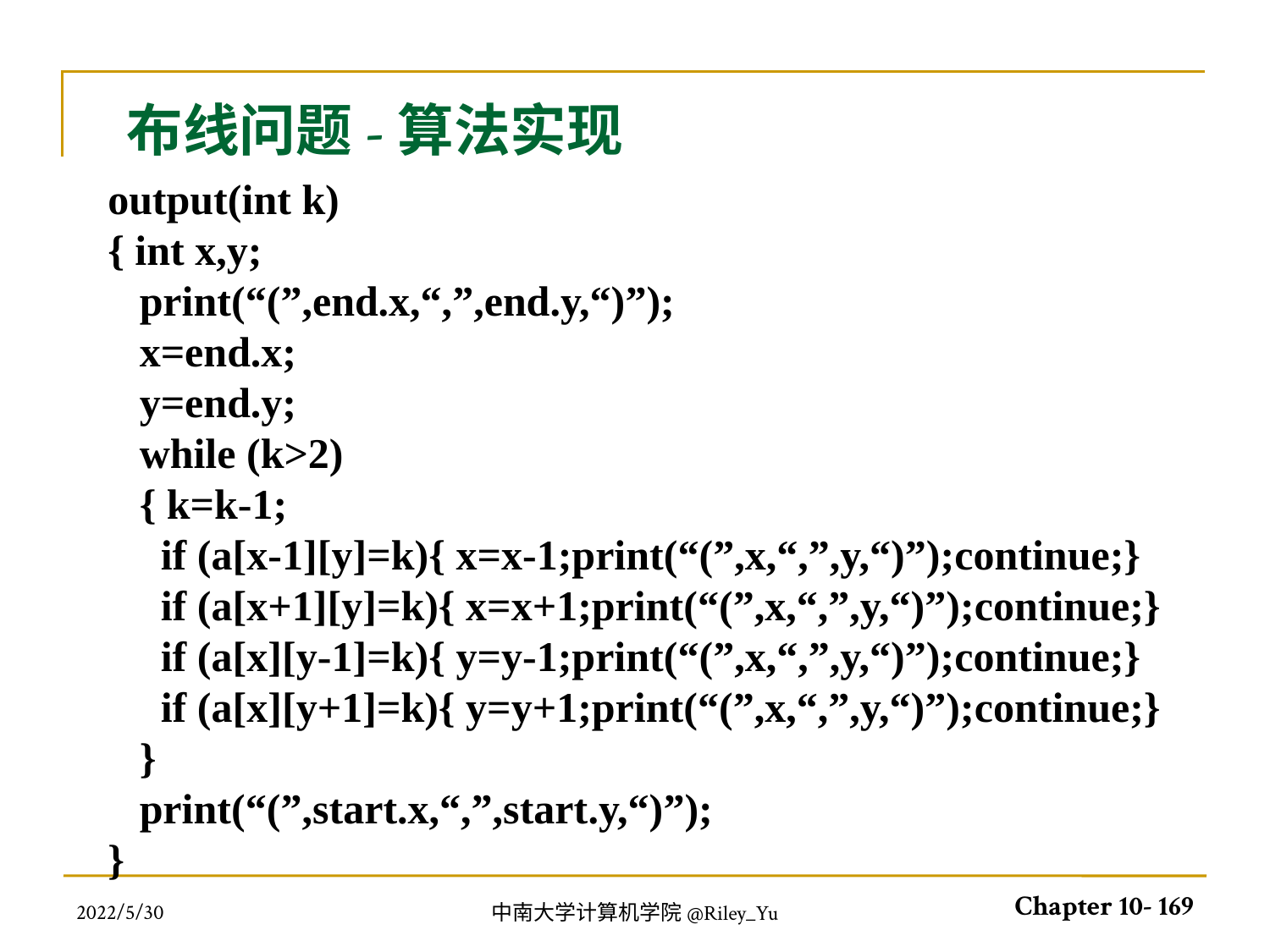

# 布线问题-算法实现
output(int k)
{ int x,y;
   print(“(”,end.x,“,”,end.y,“)”);
   x=end.x;
   y=end.y;
   while (k>2)
   { k=k-1;
     if (a[x-1][y]=k){ x=x-1;print(“(”,x,“,”,y,“)”);continue;}
     if (a[x+1][y]=k){ x=x+1;print(“(”,x,“,”,y,“)”);continue;}
     if (a[x][y-1]=k){ y=y-1;print(“(”,x,“,”,y,“)”);continue;}
     if (a[x][y+1]=k){ y=y+1;print(“(”,x,“,”,y,“)”);continue;}
   }
   print(“(”,start.x,“,”,start.y,“)”);
}
2022/5/30
Chapter 10- 169
中南大学计算机学院@Riley_Yu